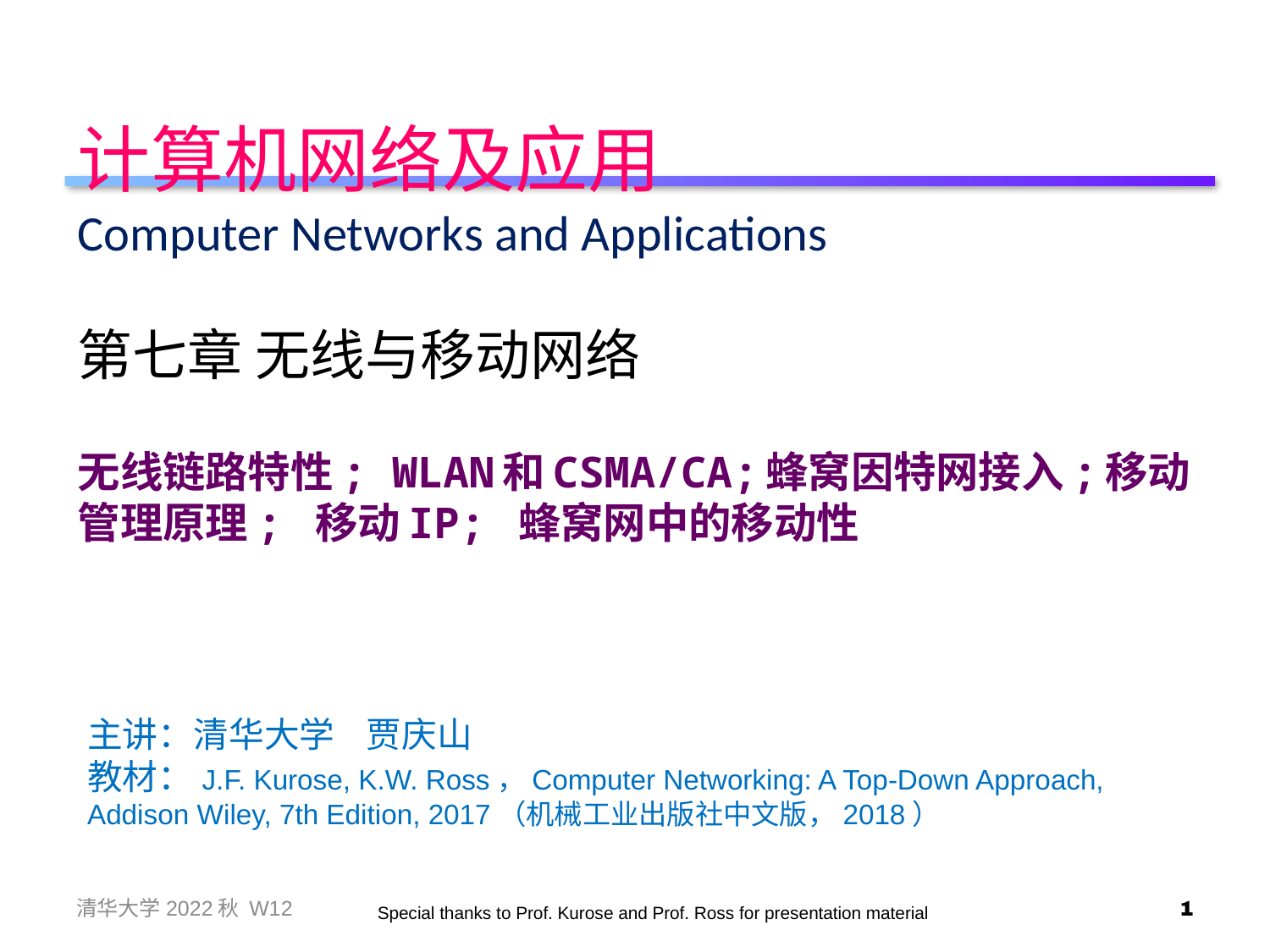

# 计算机网络及应用 Computer Networks and Applications 第七章 无线与移动网络 无线链路特性; WLAN和CSMA/CA;蜂窝因特网接入;移动管理原理; 移动IP; 蜂窝网中的移动性
主讲：清华大学    贾庆山
教材：J.F. Kurose, K.W. Ross，Computer Networking: A Top-Down Approach, Addison Wiley, 7th Edition, 2017（机械工业出版社中文版，2018）
清华大学2022秋 W12
1
Special thanks to Prof. Kurose and Prof. Ross for presentation material